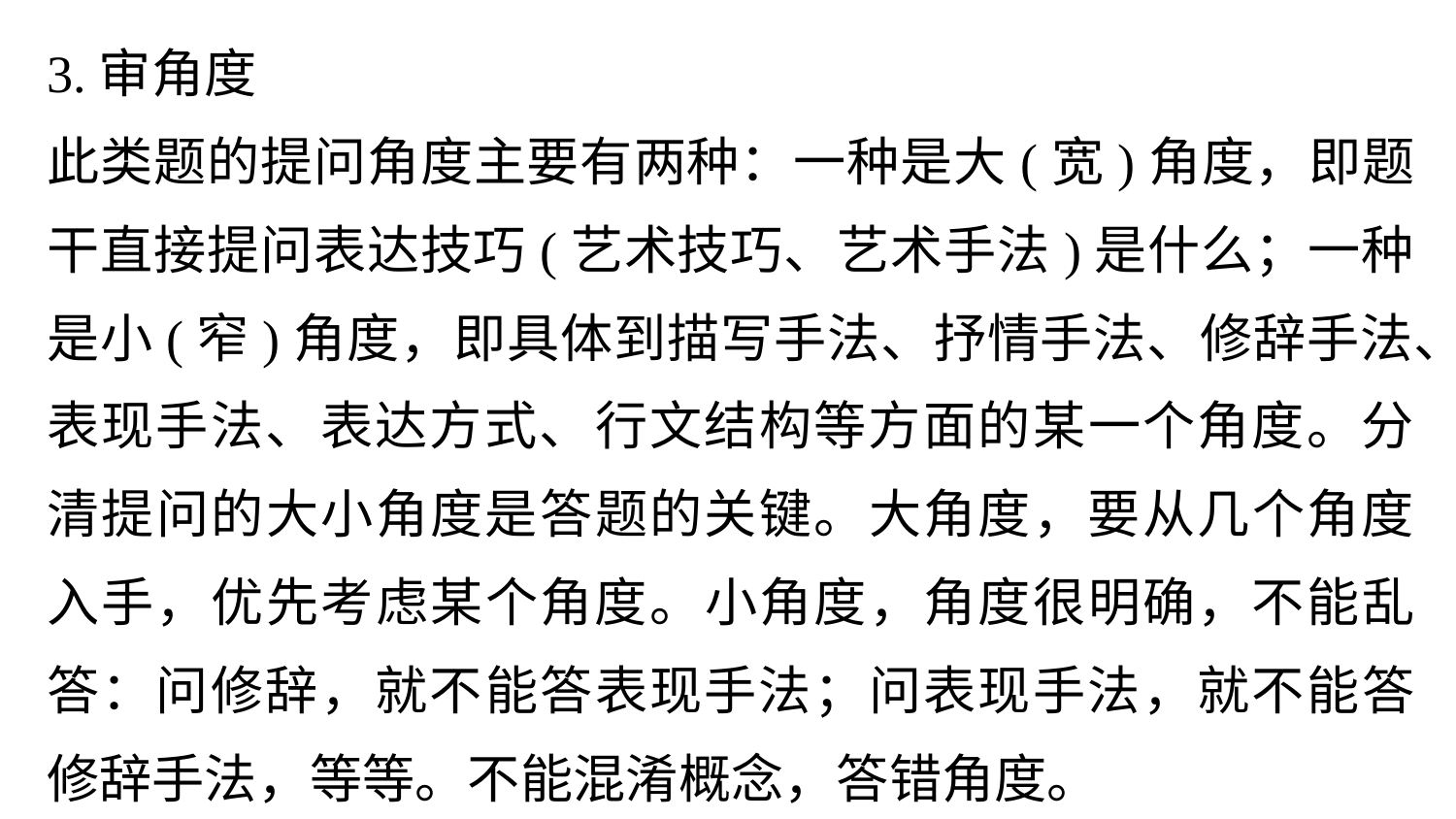

3.审角度
此类题的提问角度主要有两种：一种是大(宽)角度，即题干直接提问表达技巧(艺术技巧、艺术手法)是什么；一种是小(窄)角度，即具体到描写手法、抒情手法、修辞手法、表现手法、表达方式、行文结构等方面的某一个角度。分清提问的大小角度是答题的关键。大角度，要从几个角度入手，优先考虑某个角度。小角度，角度很明确，不能乱答：问修辞，就不能答表现手法；问表现手法，就不能答修辞手法，等等。不能混淆概念，答错角度。